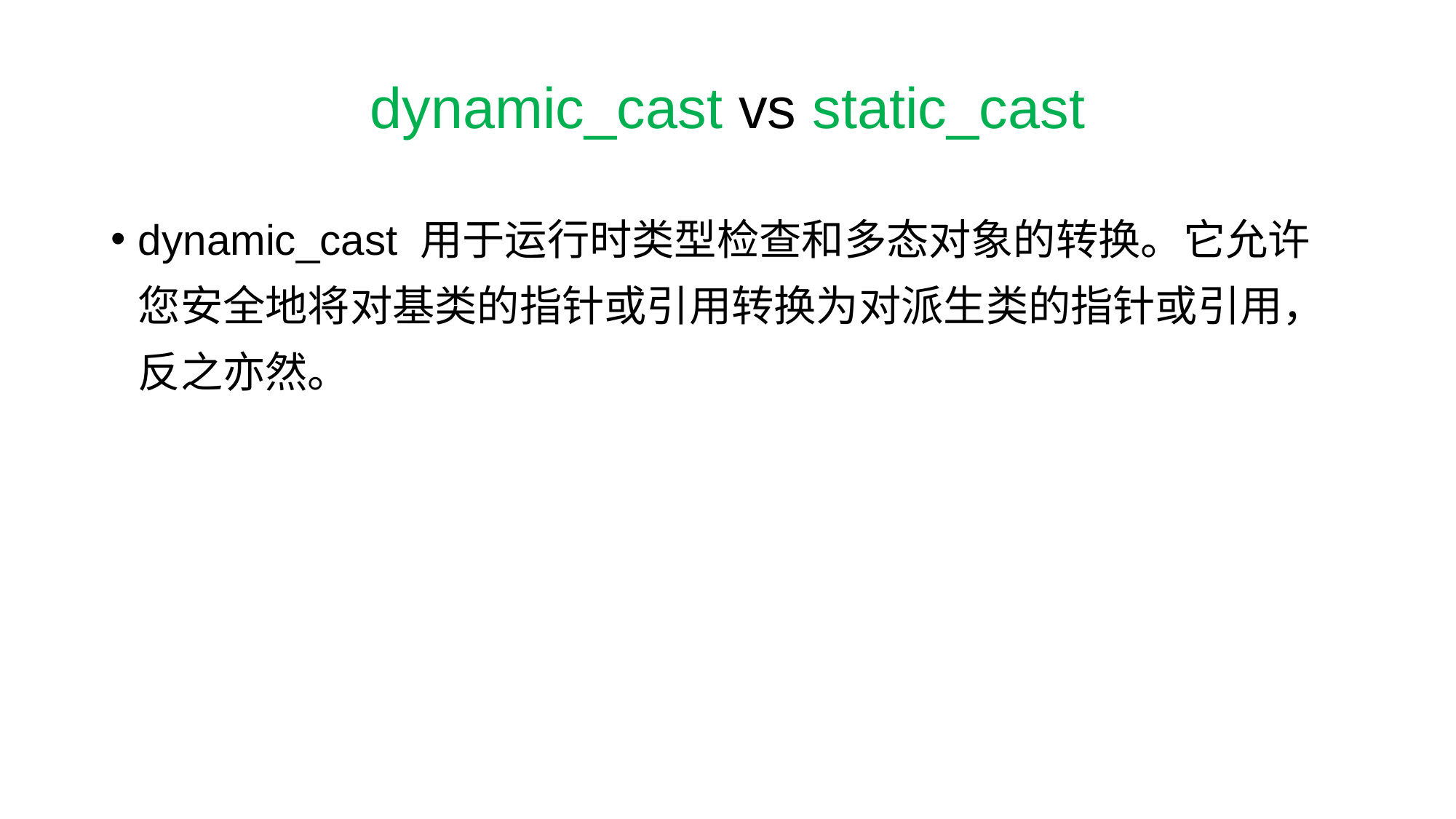

# dynamic_cast vs static_cast
dynamic_cast 用于运行时类型检查和多态对象的转换。它允许您安全地将对基类的指针或引用转换为对派生类的指针或引用，反之亦然。